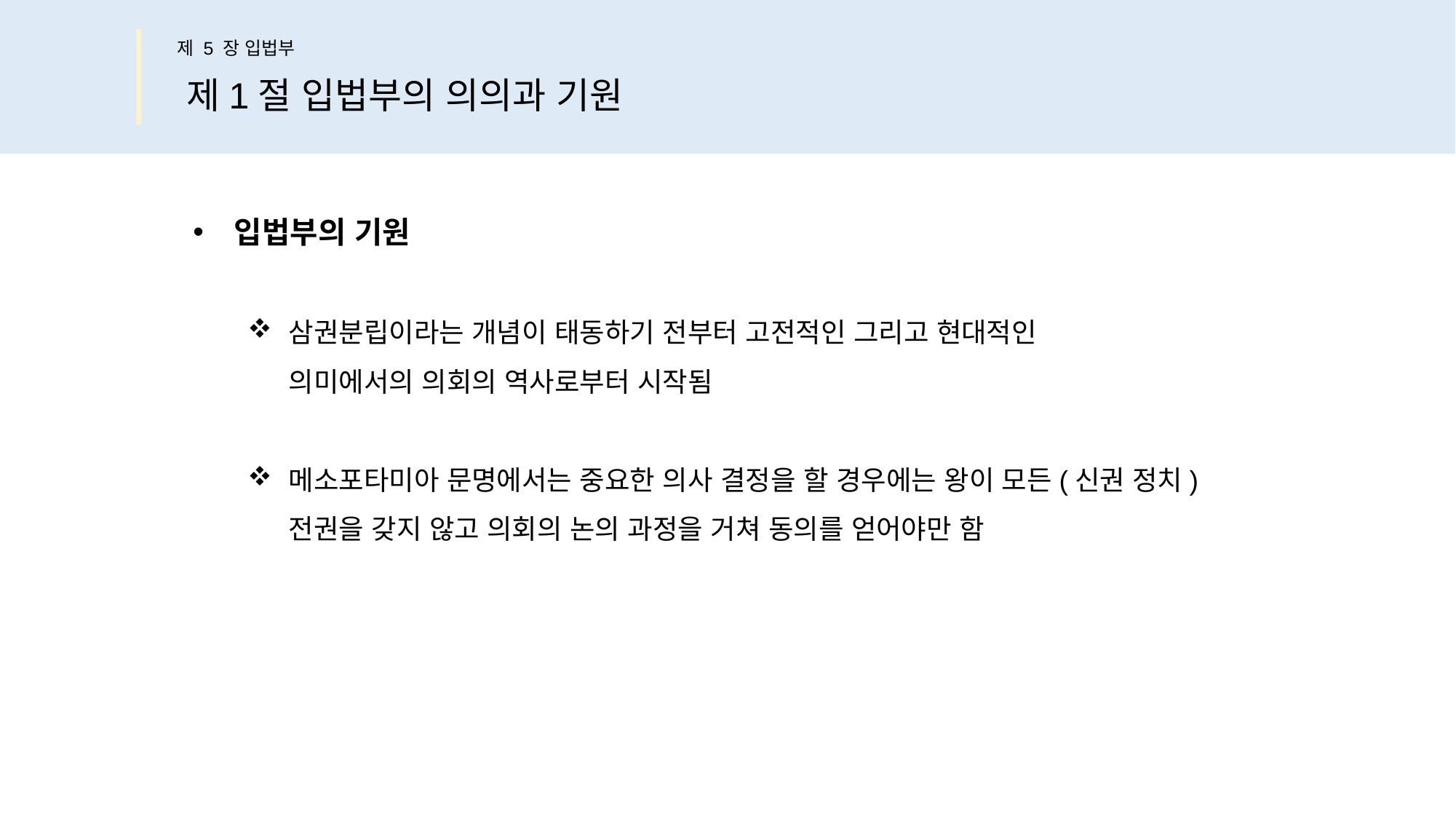

제 5 장 입법부
제1절 입법부의 의의과 기원
입법부의 기원

삼권분립이라는 개념이 태동하기 전부터 고전적인 그리고 현대적인
의미에서의 의회의 역사로부터 시작됨

메소포타미아 문명에서는 중요한 의사 결정을 할 경우에는 왕이 모든(신권 정치)
전권을 갖지 않고 의회의 논의 과정을 거쳐 동의를 얻어야만 함